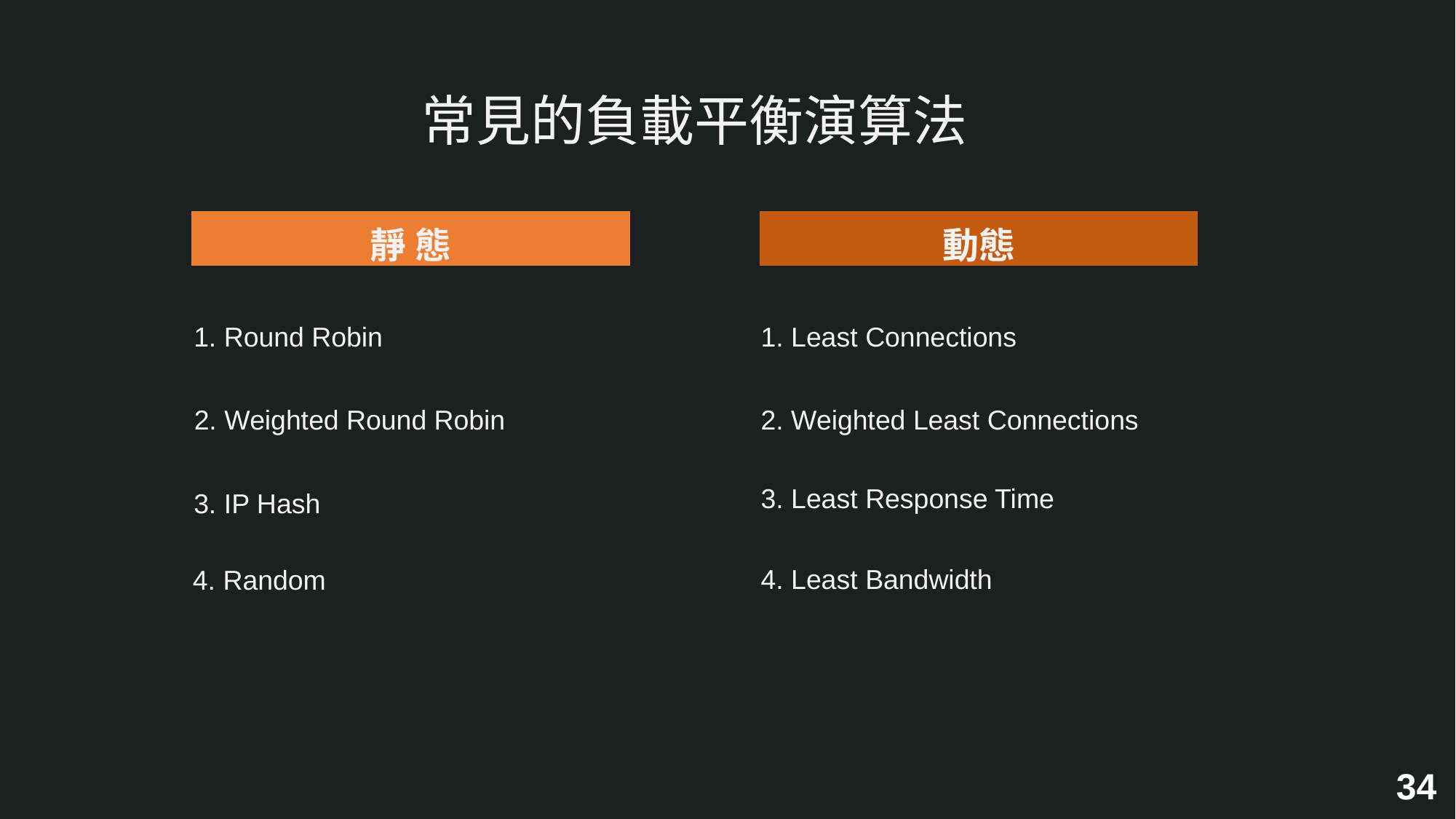

常見的負載平衡演算法
| 動態 |
| --- |
| 靜 態 |
| --- |
1. Round Robin
1. Least Connections
2. Weighted Least Connections
2. Weighted Round Robin
3. Least Response Time
3. IP Hash
4. Least Bandwidth
4. Random
34